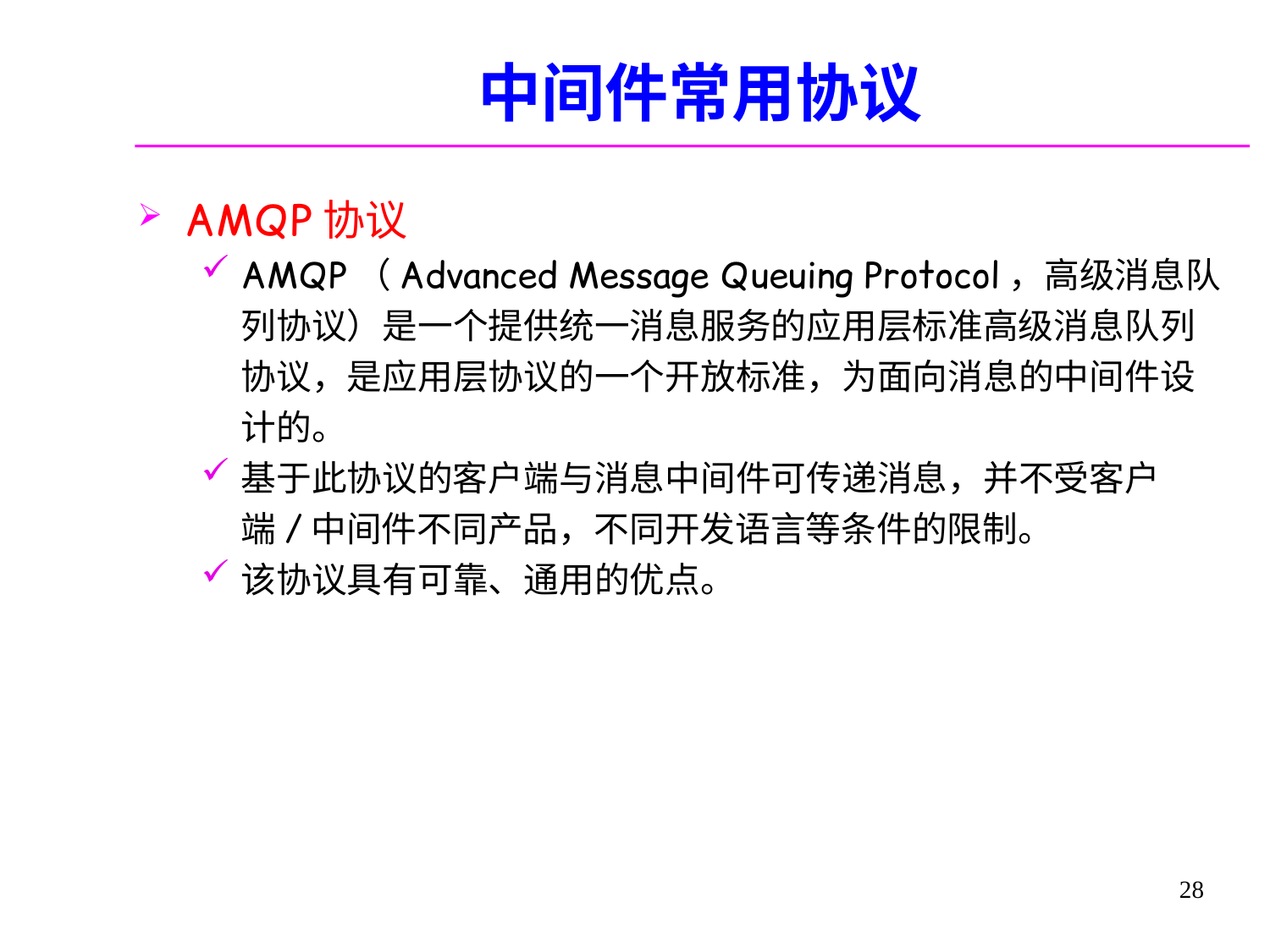

# 中间件常用协议
AMQP协议
AMQP（Advanced Message Queuing Protocol，高级消息队列协议）是一个提供统一消息服务的应用层标准高级消息队列协议，是应用层协议的一个开放标准，为面向消息的中间件设计的。
基于此协议的客户端与消息中间件可传递消息，并不受客户端/中间件不同产品，不同开发语言等条件的限制。
该协议具有可靠、通用的优点。
28